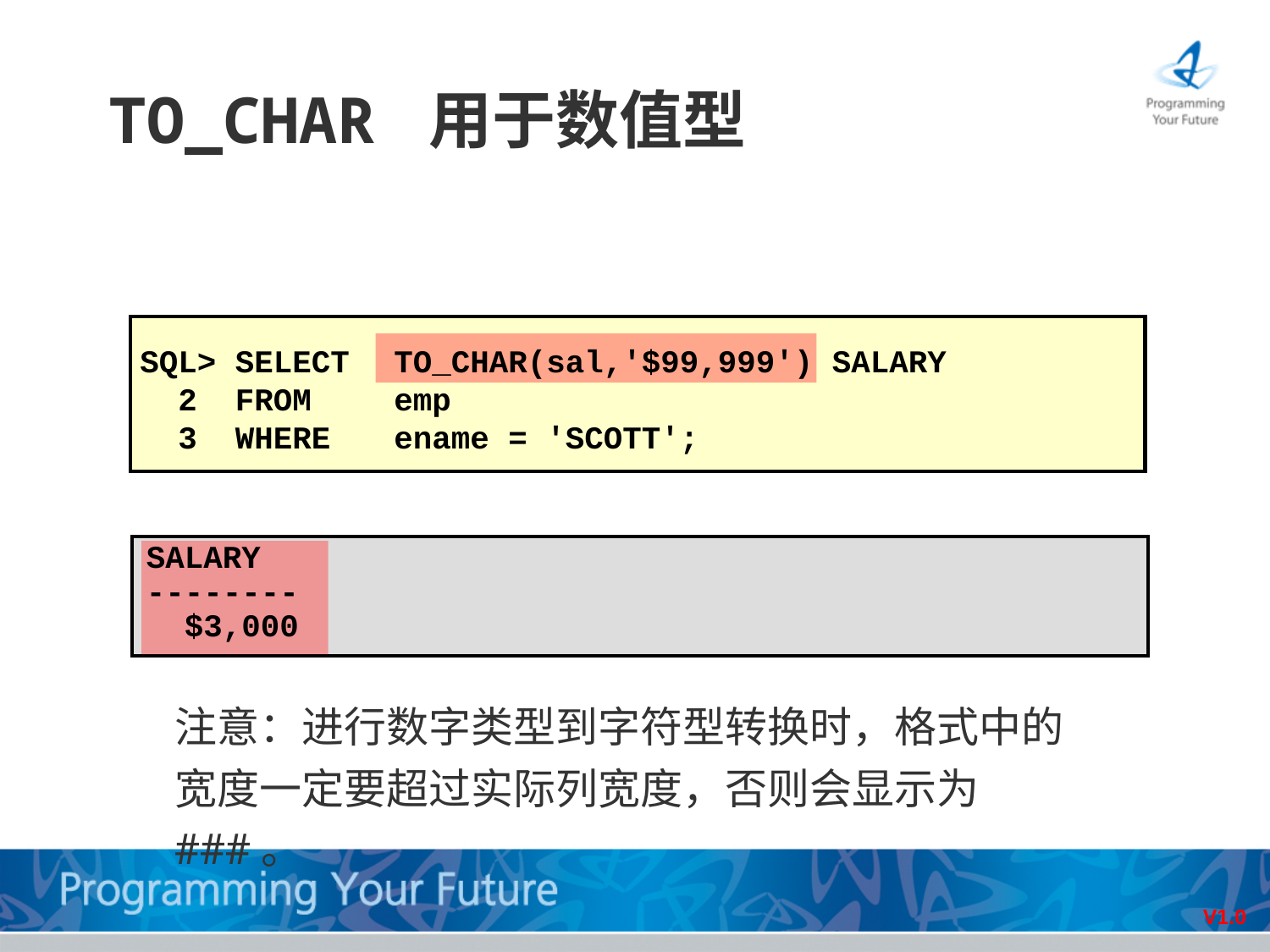

# TO_CHAR 用于数值型
SQL> SELECT	TO_CHAR(sal,'$99,999') SALARY
  2  FROM	emp
  3  WHERE	ename = 'SCOTT';

SALARY
--------
  $3,000

注意：进行数字类型到字符型转换时，格式中的宽度一定要超过实际列宽度，否则会显示为###。